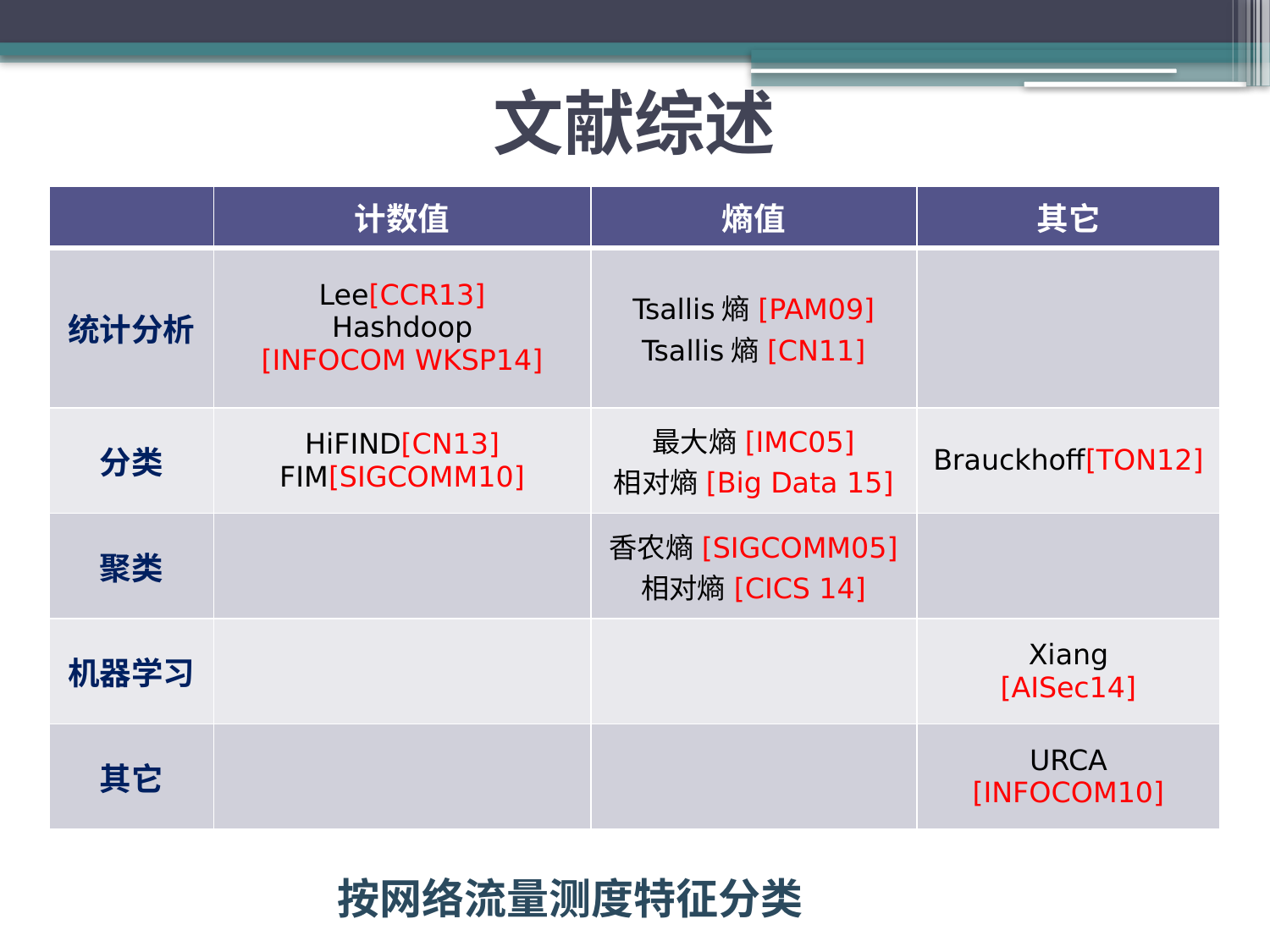

# 文献综述
|  | 计数值 | 熵值 | 其它 |
| --- | --- | --- | --- |
| 统计分析 | Lee[CCR13] Hashdoop [INFOCOM WKSP14] | Tsallis熵[PAM09] Tsallis熵[CN11] |  |
| 分类 | HiFIND[CN13] FIM[SIGCOMM10] | 最大熵[IMC05] 相对熵[Big Data 15] | Brauckhoff[TON12] |
| 聚类 |  | 香农熵[SIGCOMM05] 相对熵[CICS 14] |  |
| 机器学习 |  |  | Xiang [AISec14] |
| 其它 |  |  | URCA [INFOCOM10] |
按网络流量测度特征分类